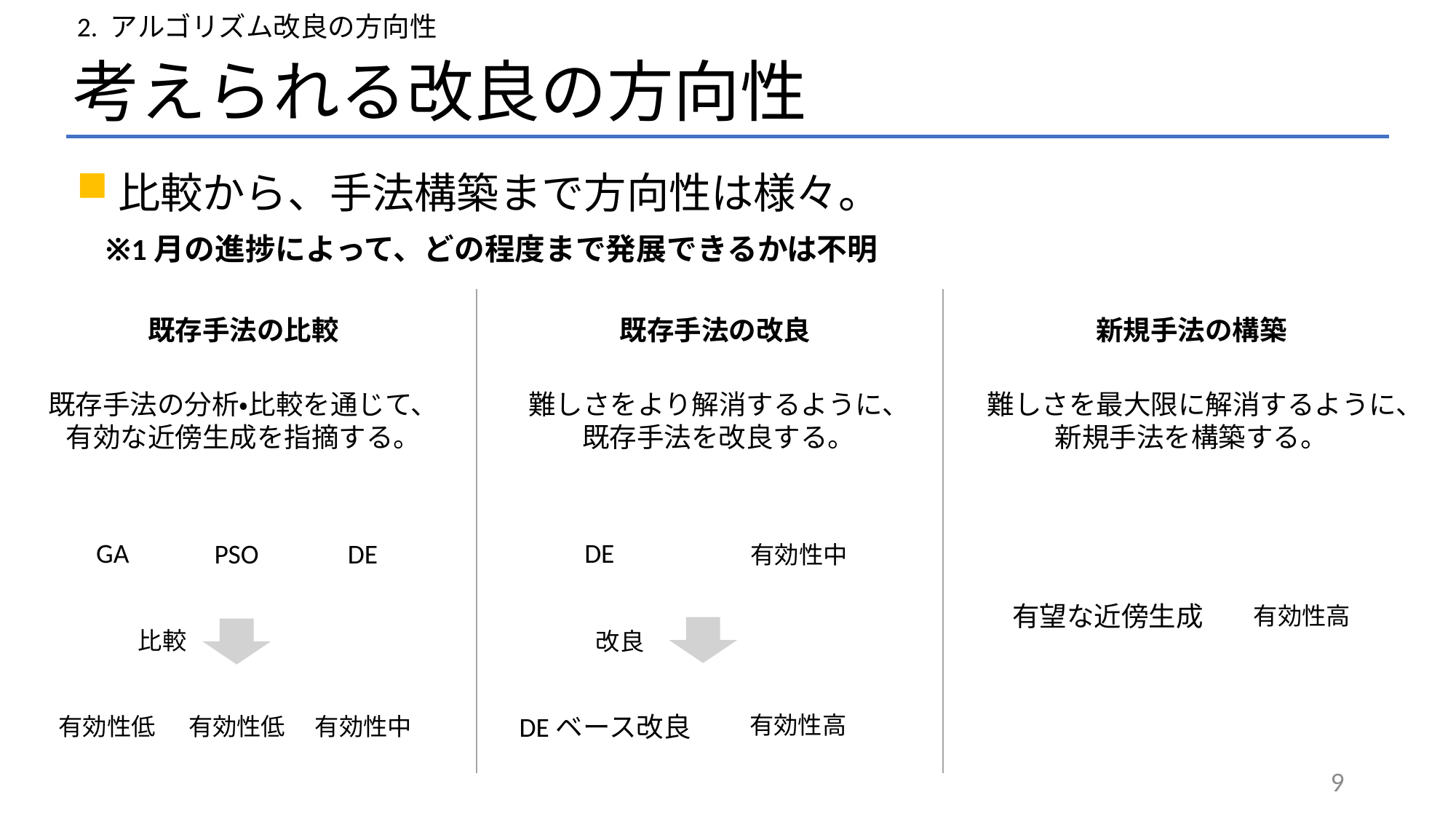

2. アルゴリズム改良の方向性
# 考えられる改良の方向性
比較から、手法構築まで方向性は様々。
※1月の進捗によって、どの程度まで発展できるかは不明
既存手法の改良
新規手法の構築
既存手法の比較
難しさを最大限に解消するように、新規手法を構築する。
既存手法の分析・比較を通じて、
有効な近傍生成を指摘する。
難しさをより解消するように、既存手法を改良する。
GA
DE
PSO
DE
有効性中
有望な近傍生成
有効性高

比較
改良
DEベース改良
有効性高
有効性低
有効性低
有効性中
9